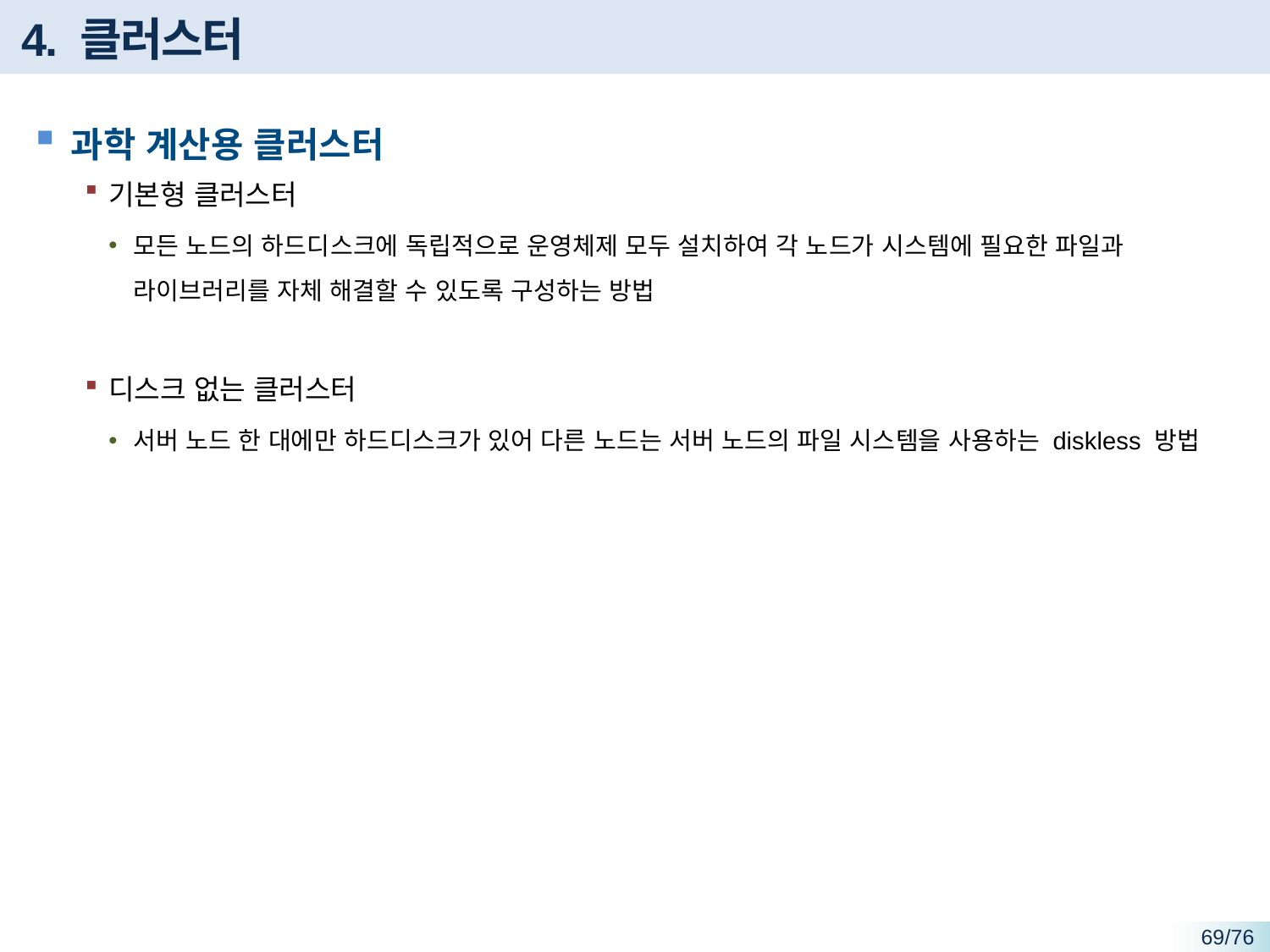

# 4. 클러스터
과학 계산용 클러스터
기본형 클러스터
모든 노드의 하드디스크에 독립적으로 운영체제 모두 설치하여 각 노드가 시스템에 필요한 파일과 라이브러리를 자체 해결할 수 있도록 구성하는 방법

디스크 없는 클러스터
서버 노드 한 대에만 하드디스크가 있어 다른 노드는 서버 노드의 파일 시스템을 사용하는 diskless 방법